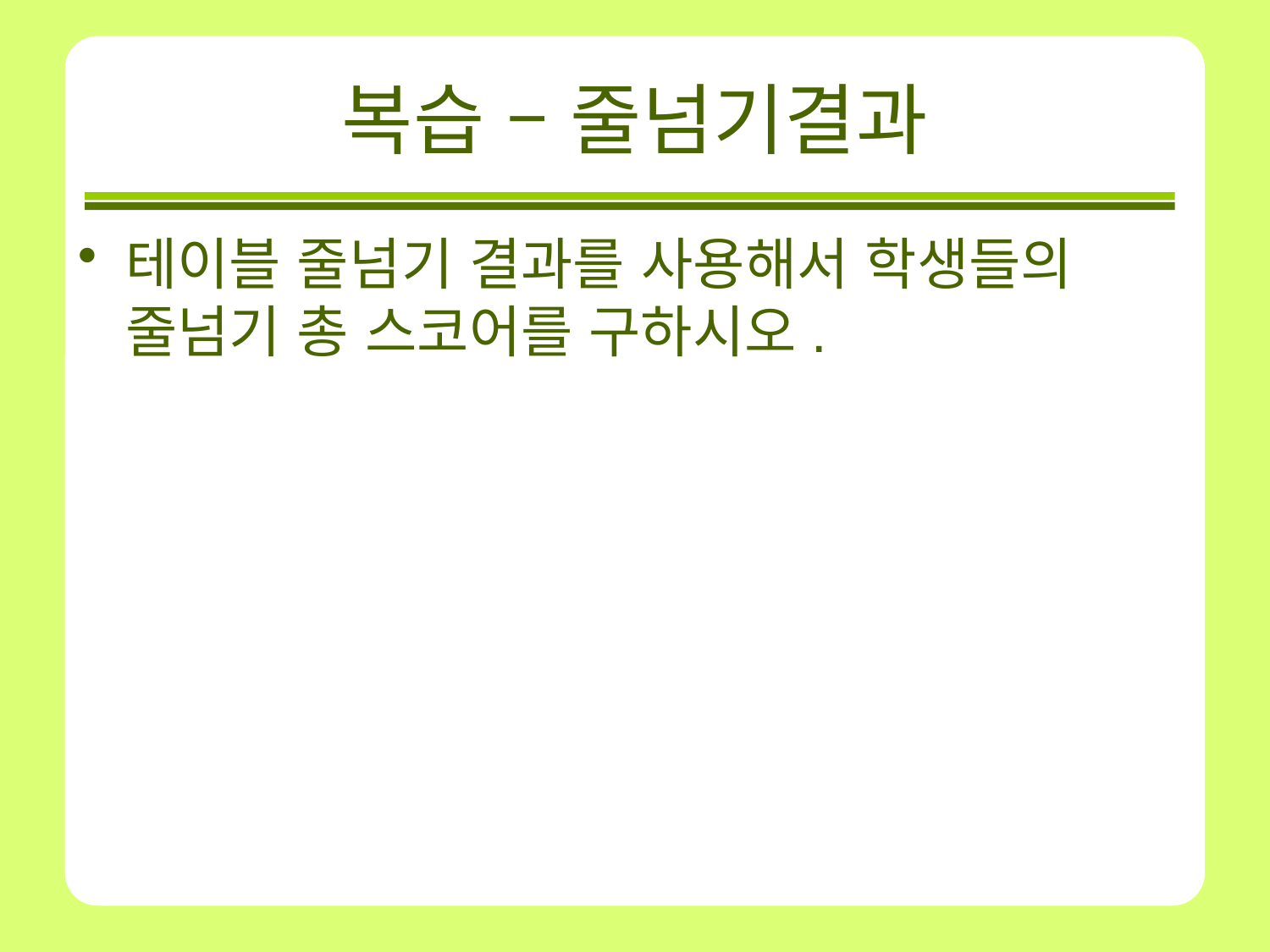

# 복습 – 줄넘기결과
테이블 줄넘기 결과를 사용해서 학생들의 줄넘기 총 스코어를 구하시오.